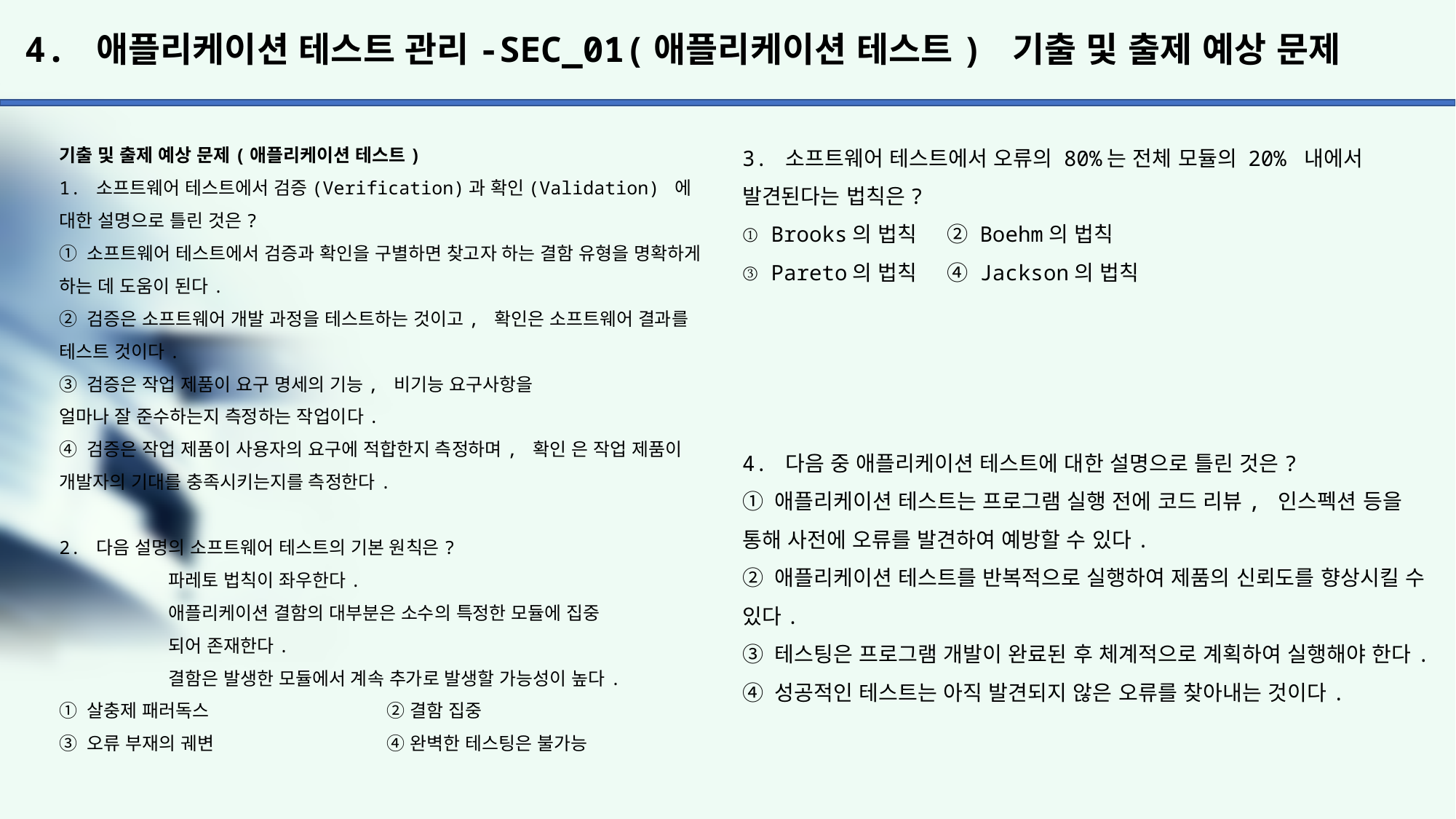

# 4. 애플리케이션 테스트 관리-SEC_01(애플리케이션 테스트) 기출 및 출제 예상 문제
3. 소프트웨어 테스트에서 오류의 80%는 전체 모듈의 20% 내에서
발견된다는 법칙은?
① Brooks의 법칙     ② Boehm의 법칙
③ Pareto의 법칙     ④ Jackson의 법칙

4. 다음 중 애플리케이션 테스트에 대한 설명으로 틀린 것은?
① 애플리케이션 테스트는 프로그램 실행 전에 코드 리뷰, 인스펙션 등을 통해 사전에 오류를 발견하여 예방할 수 있다.
② 애플리케이션 테스트를 반복적으로 실행하여 제품의 신뢰도를 향상시킬 수 있다.
③ 테스팅은 프로그램 개발이 완료된 후 체계적으로 계획하여 실행해야 한다.
④ 성공적인 테스트는 아직 발견되지 않은 오류를 찾아내는 것이다.
기출 및 출제 예상 문제(애플리케이션 테스트)
1. 소프트웨어 테스트에서 검증(Verification)과 확인(Validation) 에 대한 설명으로 틀린 것은?
① 소프트웨어 테스트에서 검증과 확인을 구별하면 찾고자 하는 결함 유형을 명확하게 하는 데 도움이 된다.
② 검증은 소프트웨어 개발 과정을 테스트하는 것이고, 확인은 소프트웨어 결과를 테스트 것이다.
③ 검증은 작업 제품이 요구 명세의 기능, 비기능 요구사항을
얼마나 잘 준수하는지 측정하는 작업이다.
④ 검증은 작업 제품이 사용자의 요구에 적합한지 측정하며, 확인 은 작업 제품이 개발자의 기대를 충족시키는지를 측정한다.

2. 다음 설명의 소프트웨어 테스트의 기본 원칙은?
	파레토 법칙이 좌우한다.
	애플리케이션 결함의 대부분은 소수의 특정한 모듈에 집중
	되어 존재한다.
	결함은 발생한 모듈에서 계속 추가로 발생할 가능성이 높다.
① 살충제 패러독스		② 결함 집중
③ 오류 부재의 궤변		④ 완벽한 테스팅은 불가능